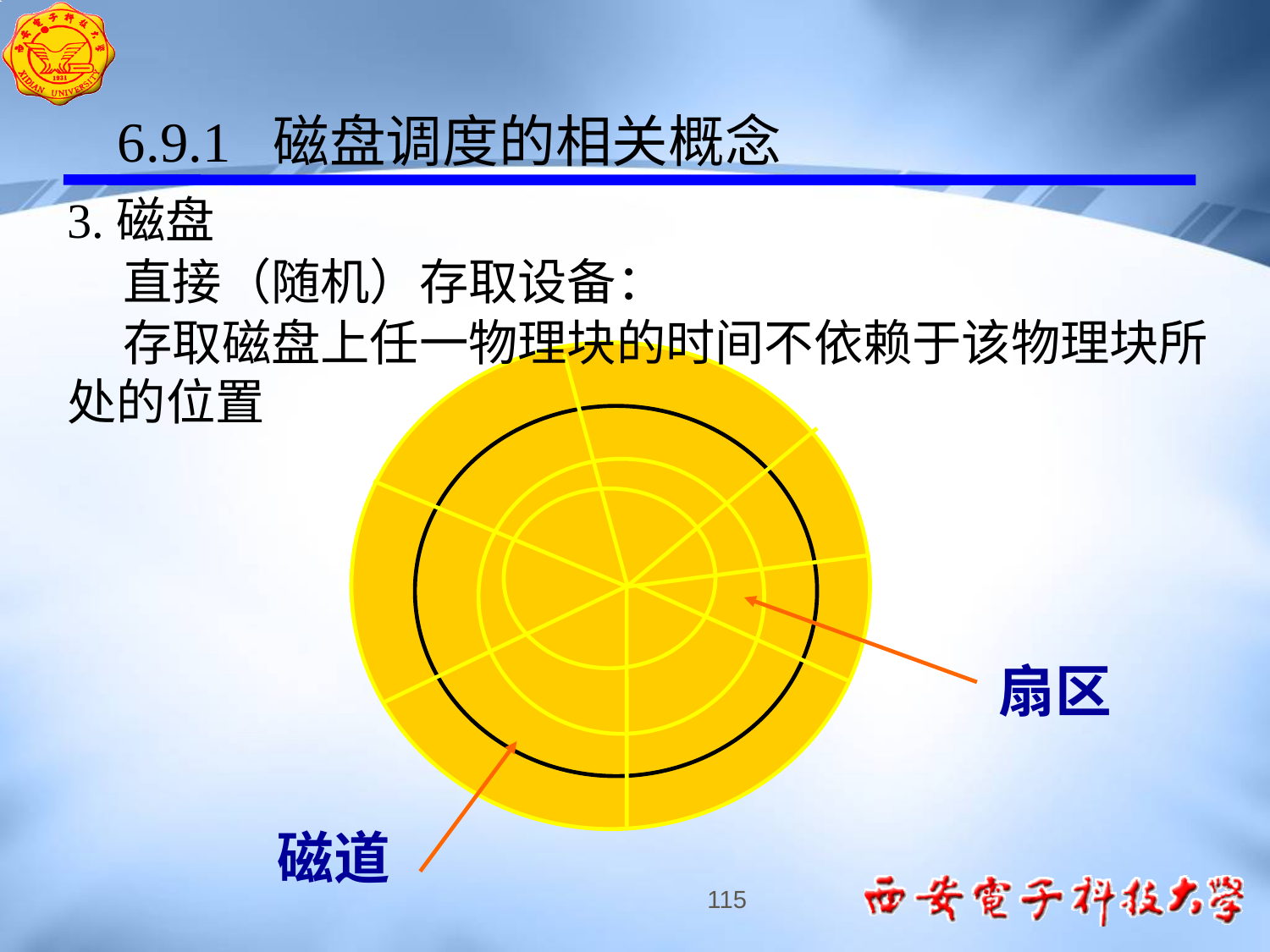

6.9.1  磁盘调度的相关概念
3.磁盘
    直接（随机）存取设备：
    存取磁盘上任一物理块的时间不依赖于该物理块所处的位置

扇区

磁道
115